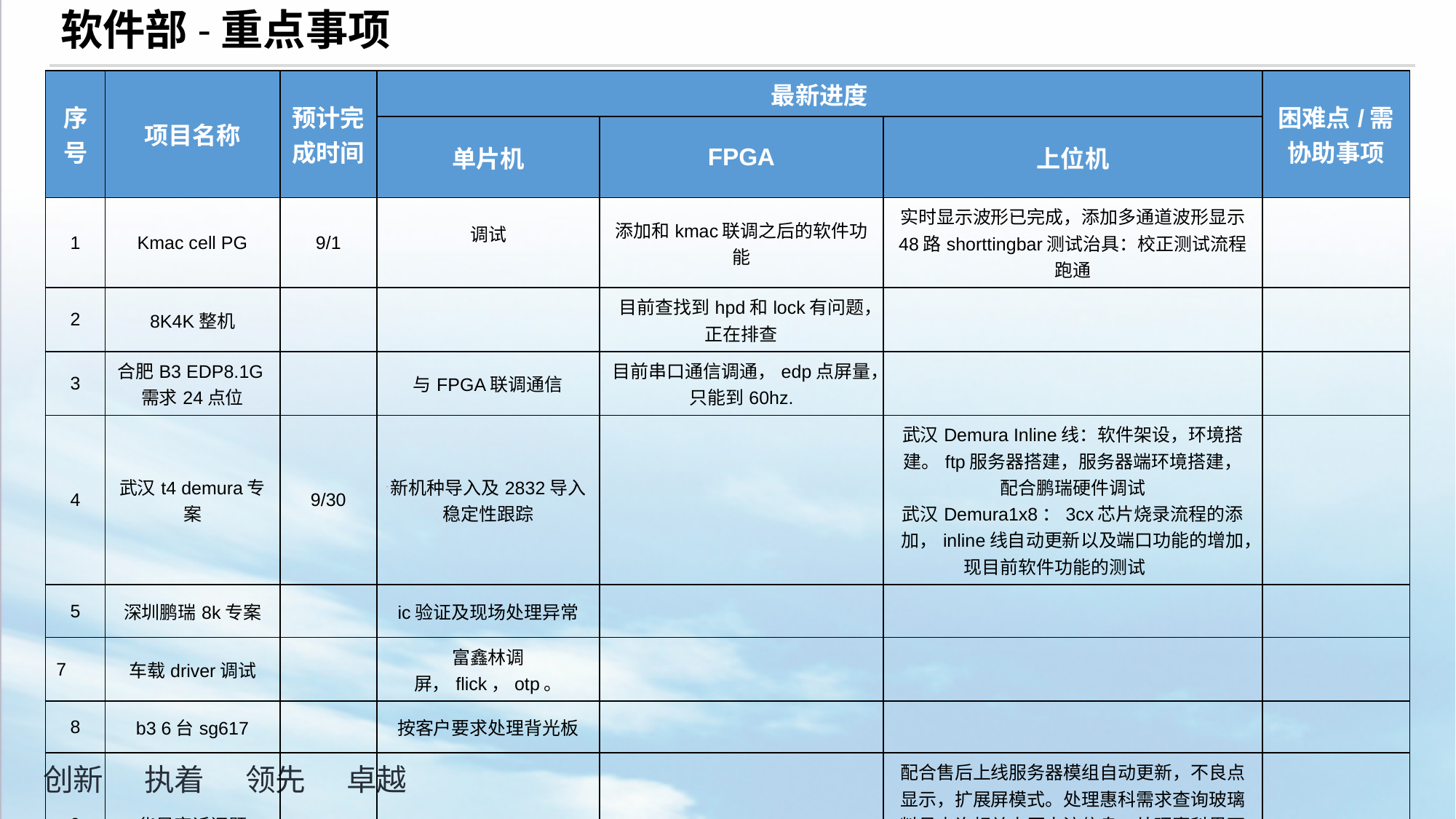

软件部-重点事项
| 序号 | 项目名称 | 预计完 成时间 | 最新进度 |  |  | 困难点/需协助事项 |
| --- | --- | --- | --- | --- | --- | --- |
|  |  |  | 单片机 | FPGA | 上位机 |  |
| 1 | Kmac cell PG | 9/1 | 调试 | 添加和kmac联调之后的软件功能 | 实时显示波形已完成，添加多通道波形显示 48路shorttingbar测试治具：校正测试流程跑通 |  |
| 2 | 8K4K整机 |  |  | 目前查找到hpd和lock有问题，正在排查 |  |  |
| 3 | 合肥B3 EDP8.1G需求24点位 |  | 与FPGA联调通信 | 目前串口通信调通，edp点屏量，只能到60hz. |  |  |
| 4 | 武汉t4 demura专案 | 9/30 | 新机种导入及2832导入稳定性跟踪 |  | 武汉Demura Inline线：软件架设，环境搭建。ftp服务器搭建，服务器端环境搭建，配合鹏瑞硬件调试 武汉Demura1x8：3cx芯片烧录流程的添加，inline线自动更新以及端口功能的增加，现目前软件功能的测试 |  |
| 5 | 深圳鹏瑞8k专案 |  | ic验证及现场处理异常 |  |  |  |
| 7 | 车载driver调试 |  | 富鑫林调屏，flick，otp。 |  |  |  |
| 8 | b3 6台sg617 |  | 按客户要求处理背光板 |  |  |  |
| 9 | 华星客诉问题 |  |  |  | 配合售后上线服务器模组自动更新，不良点显示，扩展屏模式。处理惠科需求查询玻璃料号查询相关电压电流信息，处理惠科界面内容变更，log文本数据格式变更。复现困难。 |  |
3